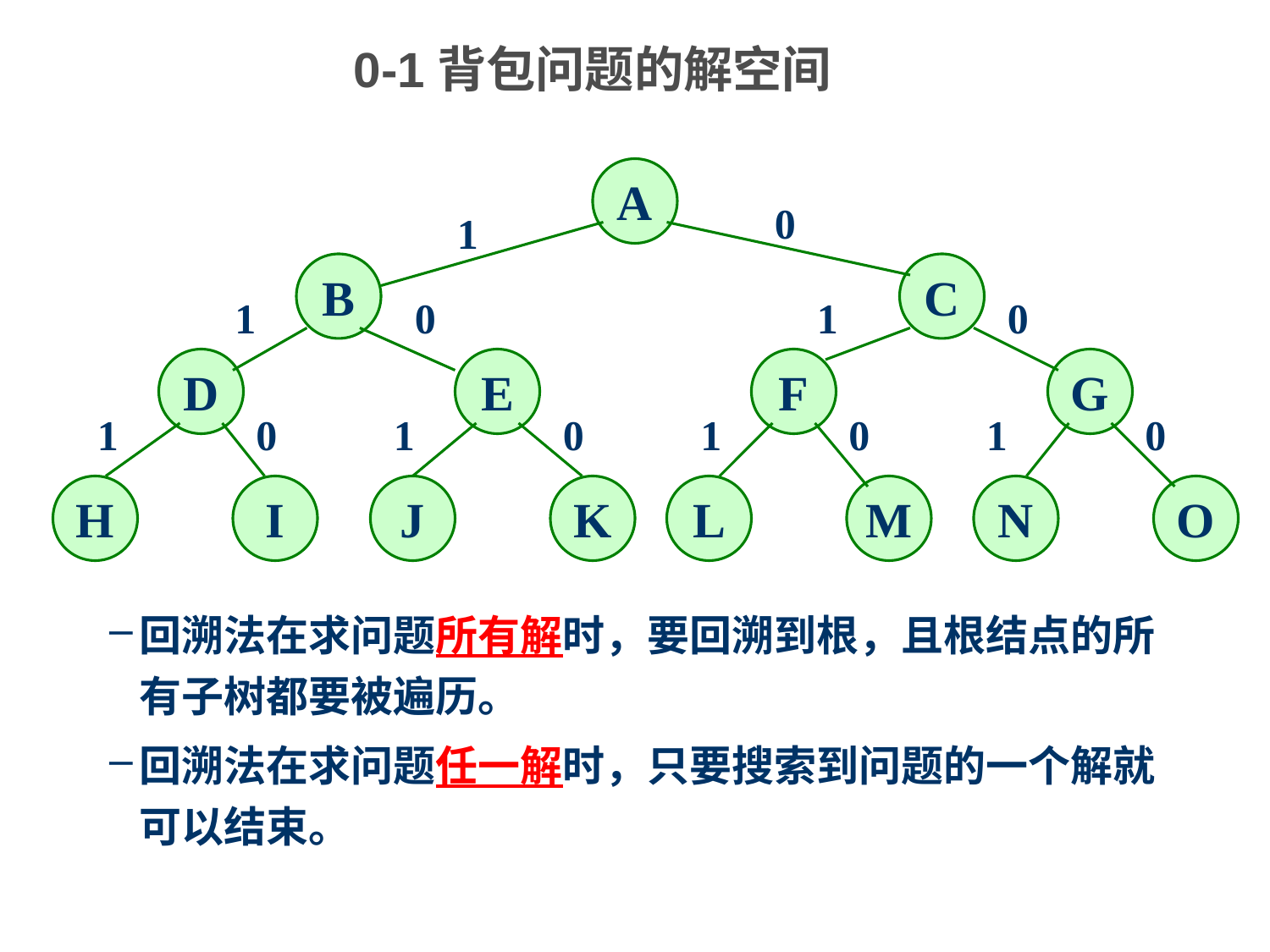

# 0-1背包问题的解空间
A

B
C

D
E
F
G

H
I
J
K
L
M
N
O
0
1
1
0
1
0
1
0
1
0
1
0
1
0
回溯法在求问题所有解时，要回溯到根，且根结点的所有子树都要被遍历。
回溯法在求问题任一解时，只要搜索到问题的一个解就可以结束。